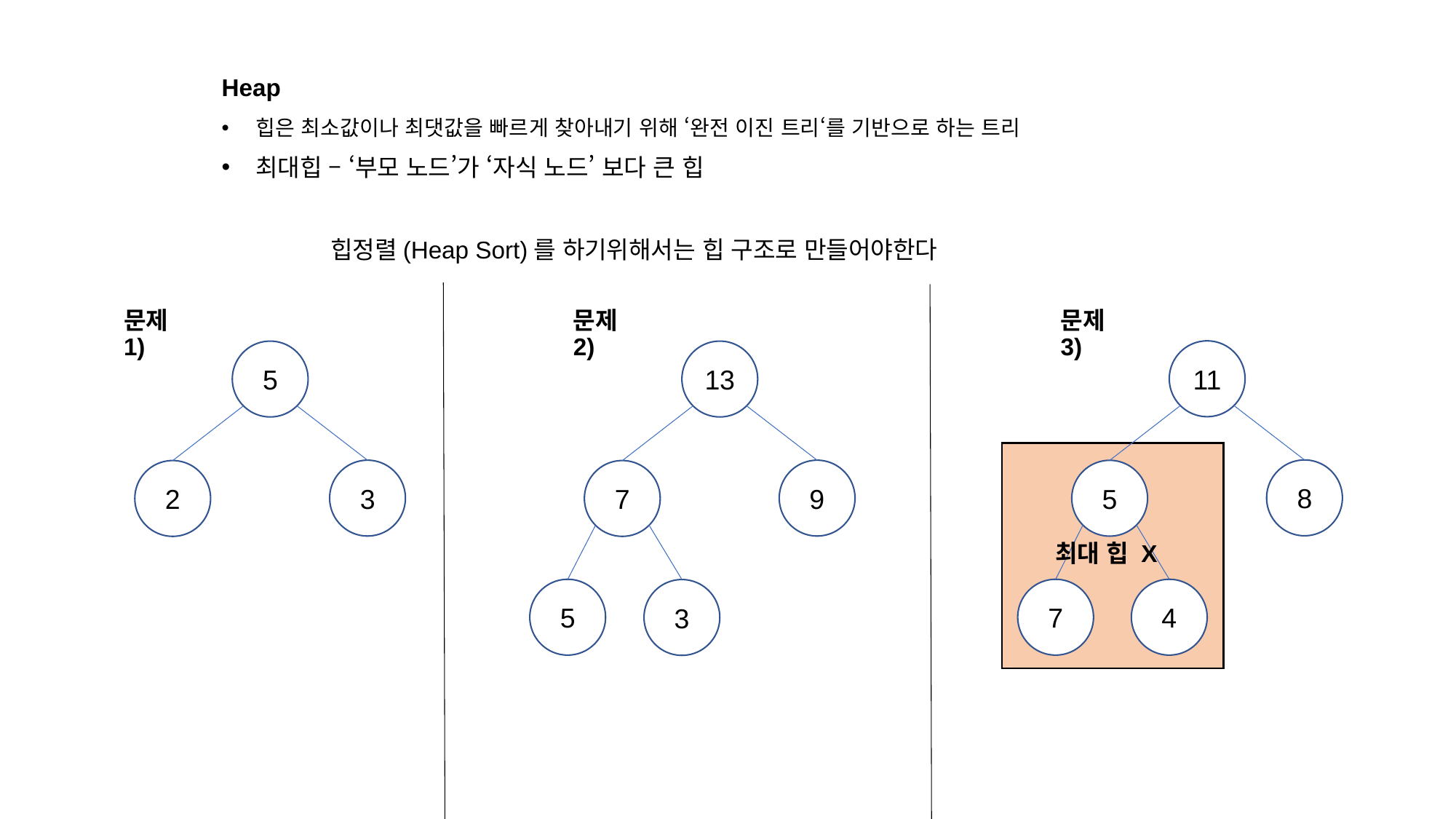

Heap
힙은 최소값이나 최댓값을 빠르게 찾아내기 위해 ‘완전 이진 트리‘를 기반으로 하는 트리
최대힙 – ‘부모 노드’가 ‘자식 노드’ 보다 큰 힙

	힙정렬(Heap Sort)를 하기위해서는 힙 구조로 만들어야한다

문제 3)
문제 1)
문제 2)
11
5
13

8
3
9
5
2
7
최대 힙 X
5
7
4
3